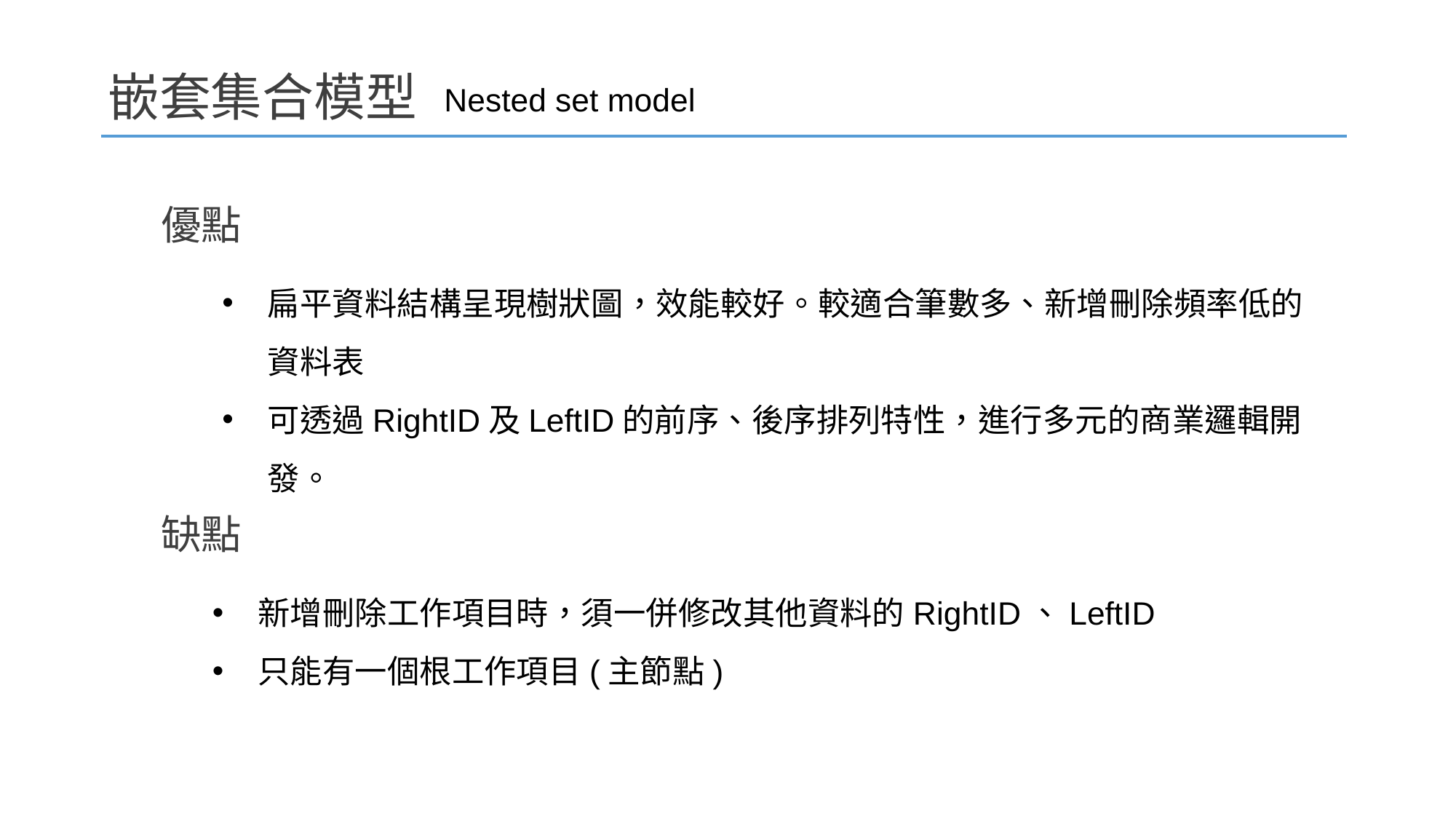

# 嵌套集合模型
 Nested set model
優點
扁平資料結構呈現樹狀圖，效能較好。較適合筆數多、新增刪除頻率低的資料表
可透過RightID及LeftID的前序、後序排列特性，進行多元的商業邏輯開發。

缺點
新增刪除工作項目時，須一併修改其他資料的RightID、LeftID
只能有一個根工作項目(主節點)